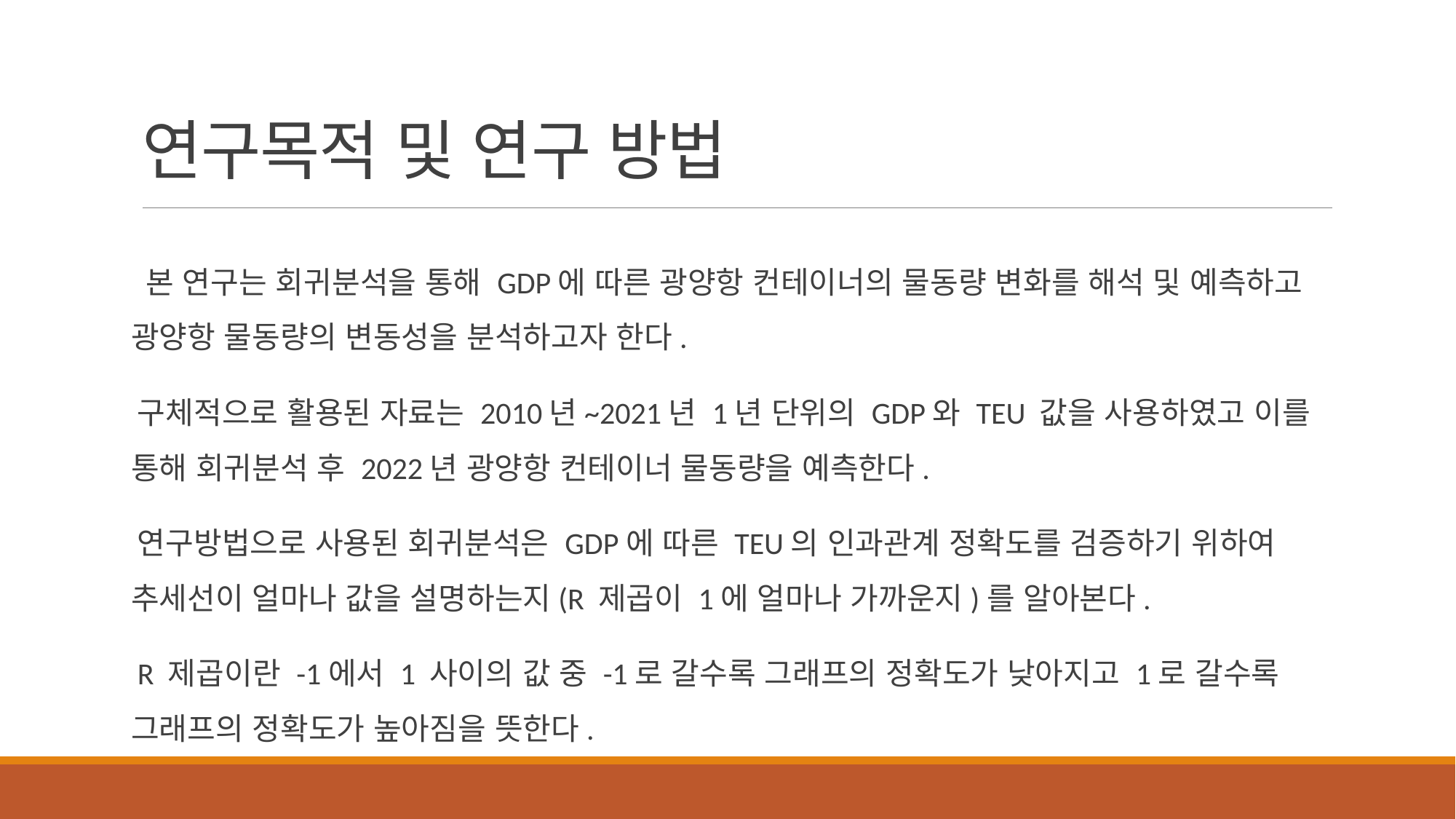

# 연구목적 및 연구 방법

 본 연구는 회귀분석을 통해 GDP에 따른 광양항 컨테이너의 물동량 변화를 해석 및 예측하고 광양항 물동량의 변동성을 분석하고자 한다.
구체적으로 활용된 자료는 2010년~2021년 1년 단위의 GDP와 TEU 값을 사용하였고 이를 통해 회귀분석 후 2022년 광양항 컨테이너 물동량을 예측한다.
연구방법으로 사용된 회귀분석은 GDP에 따른 TEU의 인과관계 정확도를 검증하기 위하여 추세선이 얼마나 값을 설명하는지(R 제곱이 1에 얼마나 가까운지)를 알아본다.
R 제곱이란 -1에서 1 사이의 값 중 -1로 갈수록 그래프의 정확도가 낮아지고 1로 갈수록 그래프의 정확도가 높아짐을 뜻한다.